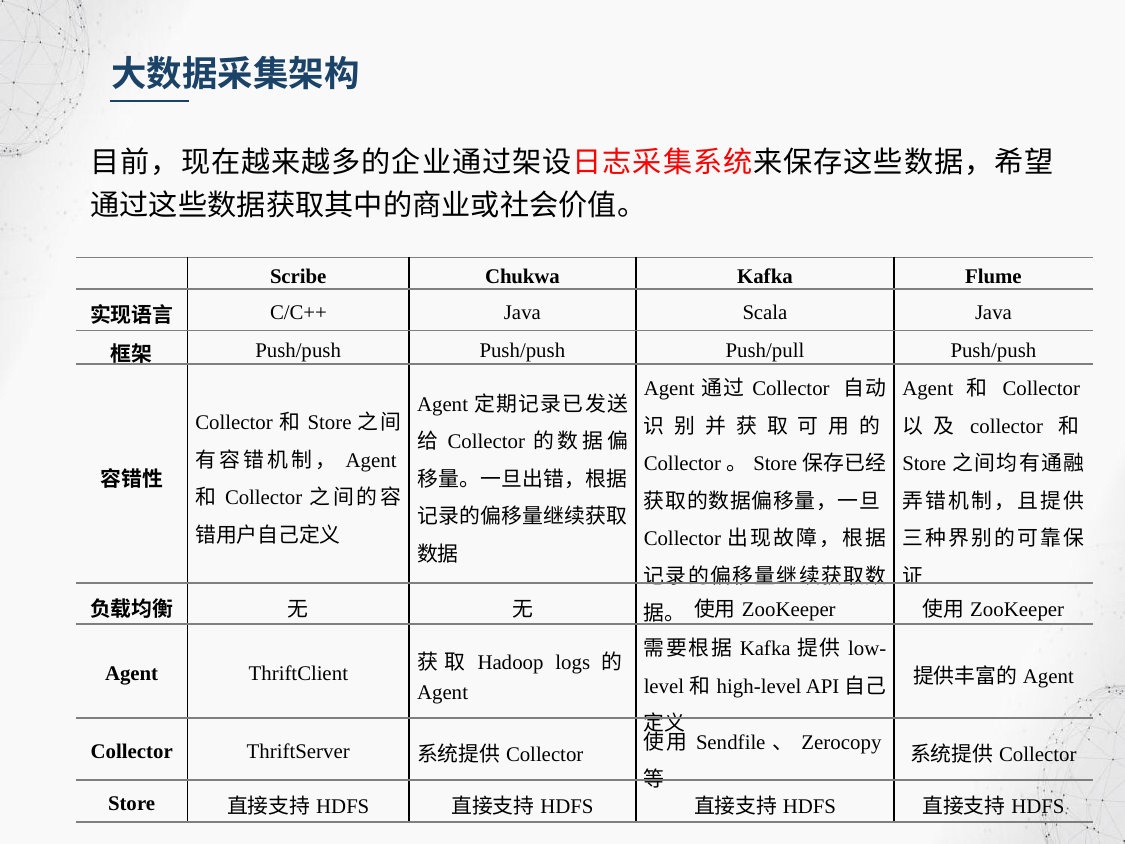

大数据采集架构
目前，现在越来越多的企业通过架设日志采集系统来保存这些数据，希望通过这些数据获取其中的商业或社会价值。
|  | Scribe | Chukwa | Kafka | Flume |
| --- | --- | --- | --- | --- |
| 实现语言 | C/C++ | Java | Scala | Java |
| 框架 | Push/push | Push/push | Push/pull | Push/push |
| 容错性 | Collector和Store之间有容错机制，Agent和Collector之间的容错用户自己定义 | Agent定期记录已发送给Collector的数据偏移量。一旦出错，根据记录的偏移量继续获取数据 | Agent通过Collector 自动识别并获取可用的Collector。Store保存已经获取的数据偏移量，一旦Collector出现故障，根据记录的偏移量继续获取数据。 | Agent和Collector以及collector和Store之间均有通融弄错机制，且提供三种界别的可靠保证 |
| 负载均衡 | 无 | 无 | 使用ZooKeeper | 使用ZooKeeper |
| Agent | ThriftClient | 获取Hadoop logs的Agent | 需要根据Kafka提供low-level和high-level API自己定义 | 提供丰富的Agent |
| Collector | ThriftServer | 系统提供Collector | 使用Sendfile、Zerocopy等 | 系统提供Collector |
| Store | 直接支持HDFS | 直接支持HDFS | 直接支持HDFS | 直接支持HDFS |